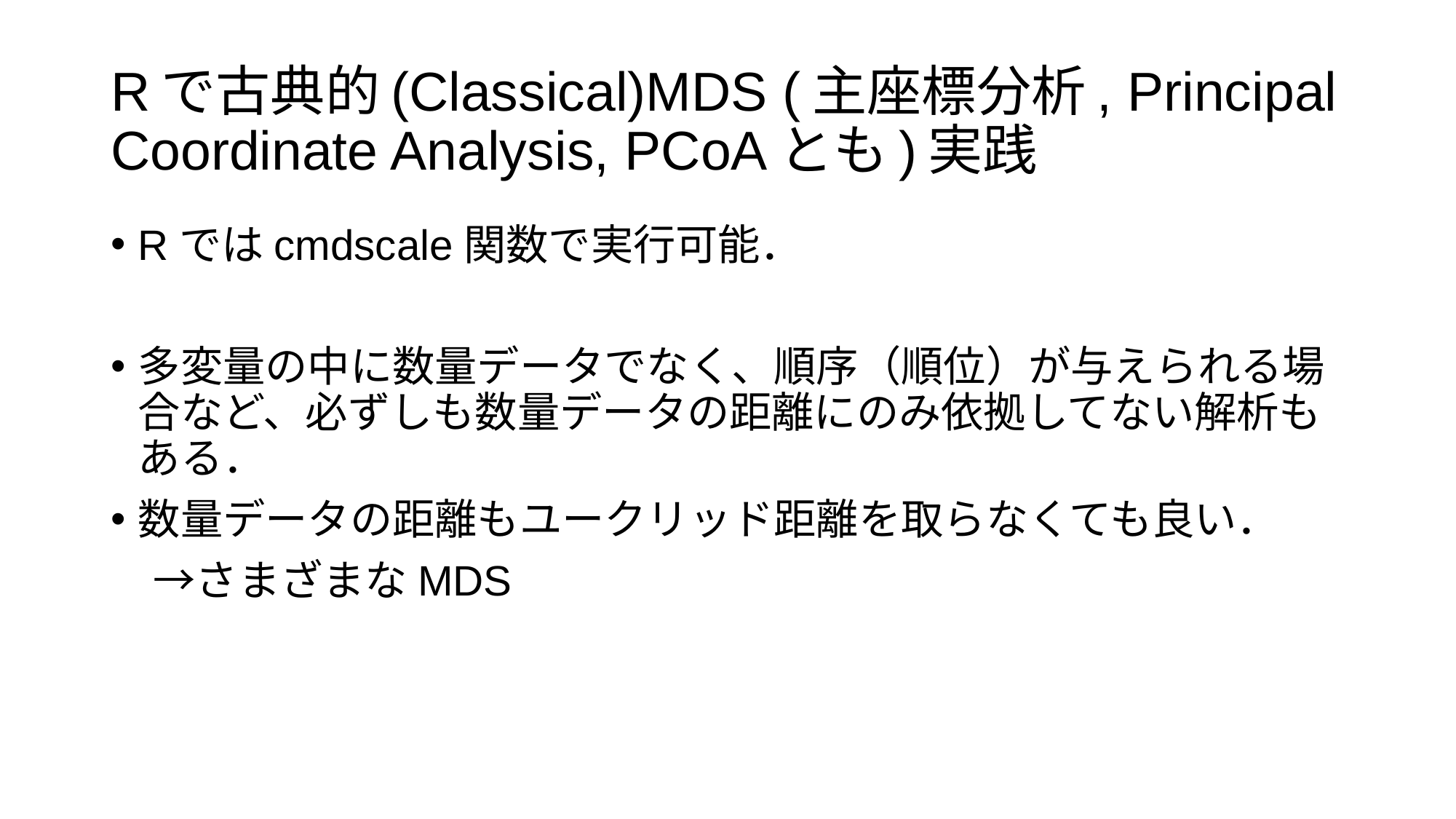

# Rで古典的(Classical)MDS (主座標分析, Principal Coordinate Analysis, PCoAとも)実践
Rではcmdscale関数で実行可能．

多変量の中に数量データでなく、順序（順位）が与えられる場合など、必ずしも数量データの距離にのみ依拠してない解析もある．
数量データの距離もユークリッド距離を取らなくても良い．
　→さまざまなMDS